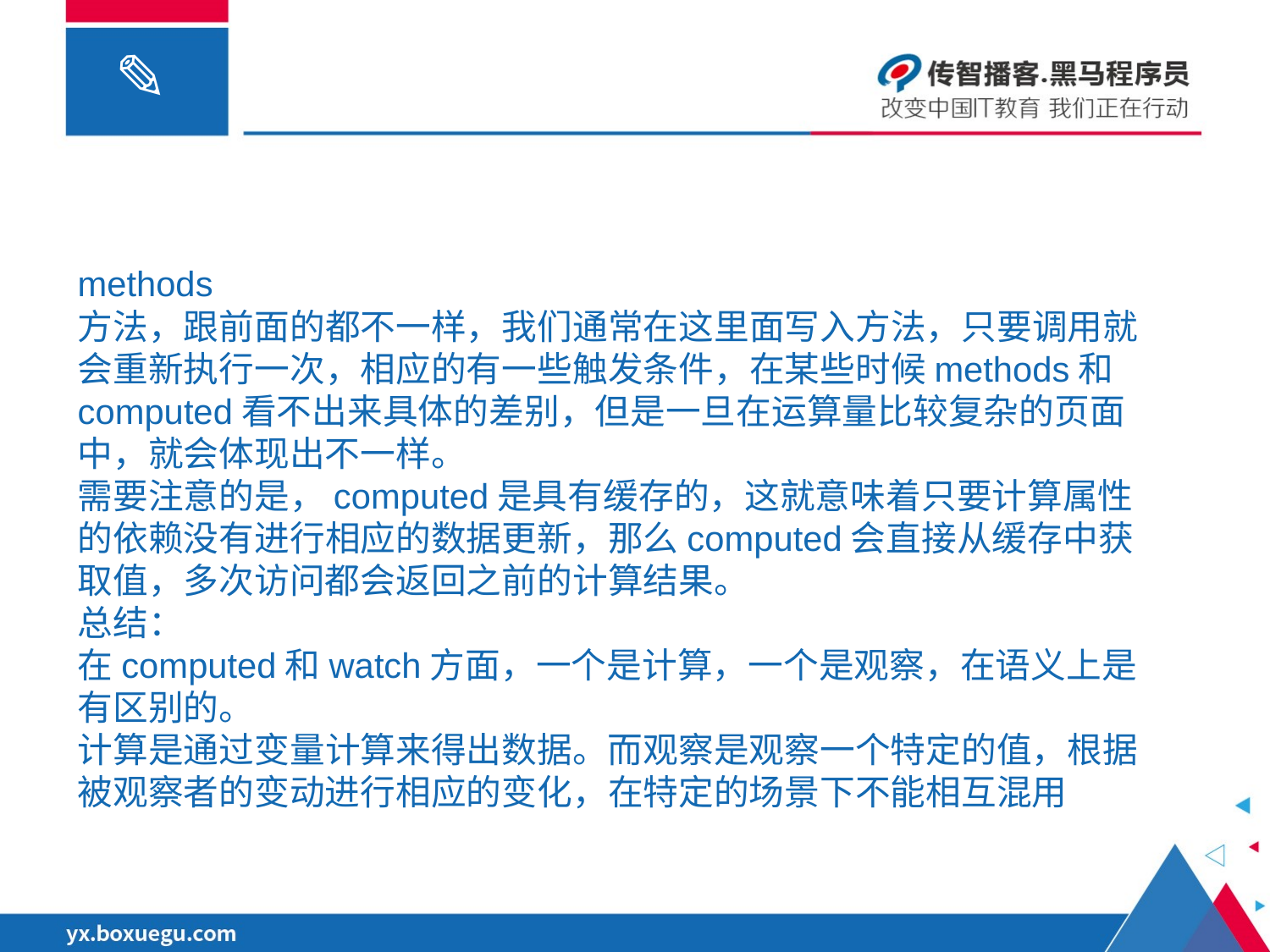

# methods 方法，跟前面的都不一样，我们通常在这里面写入方法，只要调用就会重新执行一次，相应的有一些触发条件，在某些时候methods和computed看不出来具体的差别，但是一旦在运算量比较复杂的页面中，就会体现出不一样。 需要注意的是，computed是具有缓存的，这就意味着只要计算属性的依赖没有进行相应的数据更新，那么computed会直接从缓存中获取值，多次访问都会返回之前的计算结果。 总结： 在computed和watch方面，一个是计算，一个是观察，在语义上是有区别的。 计算是通过变量计算来得出数据。而观察是观察一个特定的值，根据被观察者的变动进行相应的变化，在特定的场景下不能相互混用